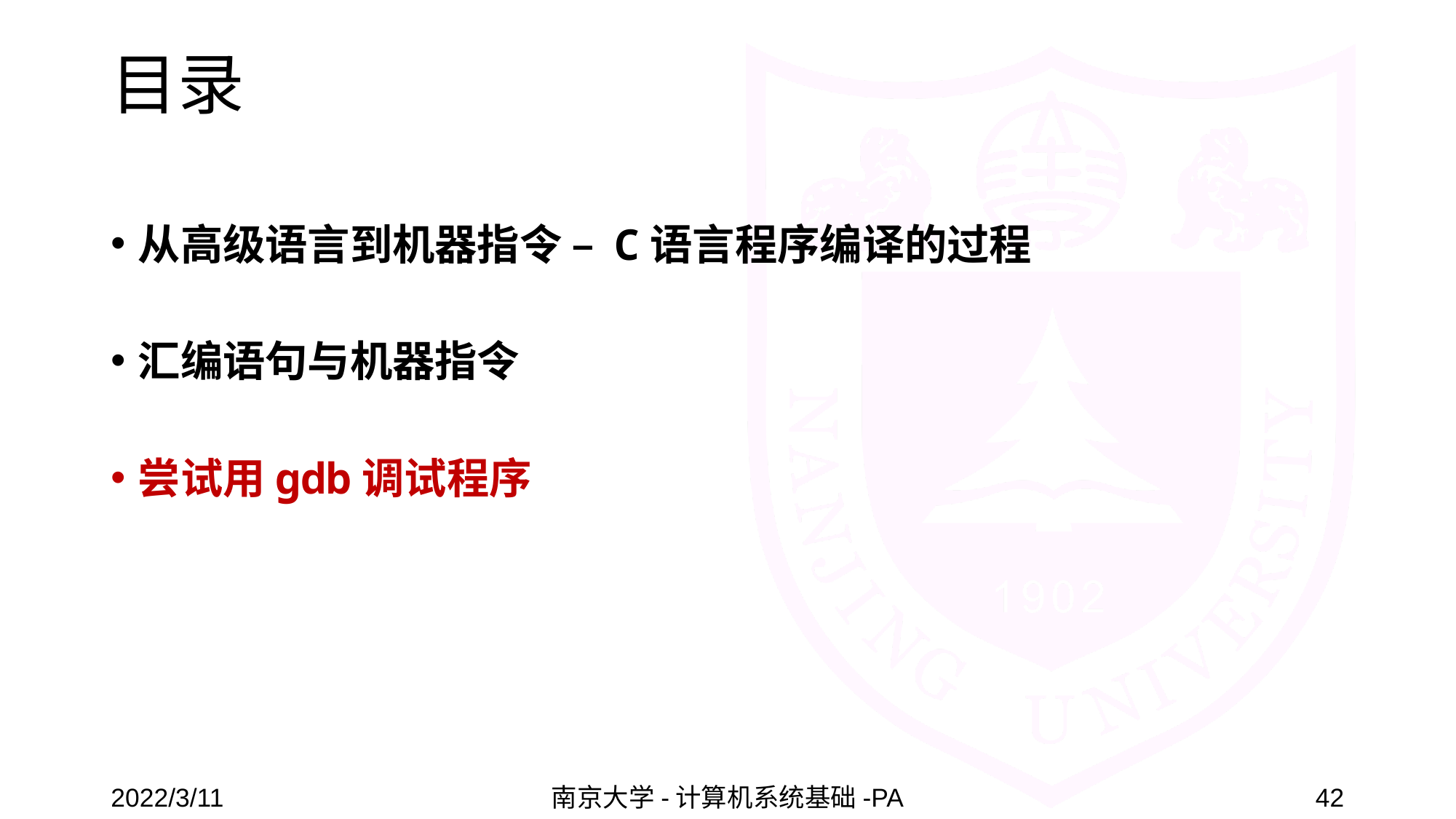

# 目录
从高级语言到机器指令 – C语言程序编译的过程
汇编语句与机器指令
尝试用gdb调试程序
2022/3/11
南京大学-计算机系统基础-PA
42